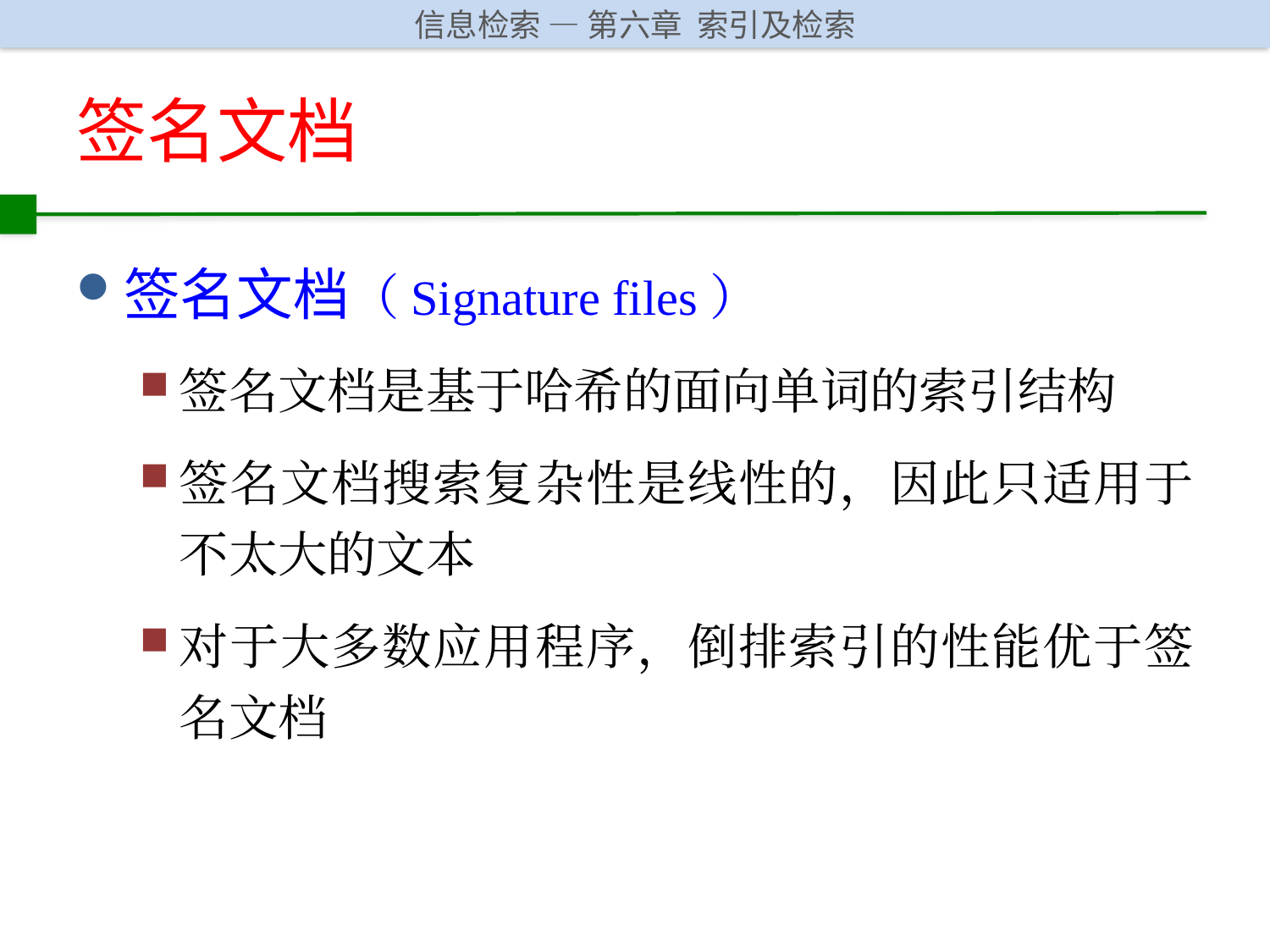

# 签名文档
签名文档（Signature files）
签名文档是基于哈希的面向单词的索引结构
签名文档搜索复杂性是线性的，因此只适用于不太大的文本
对于大多数应用程序，倒排索引的性能优于签名文档